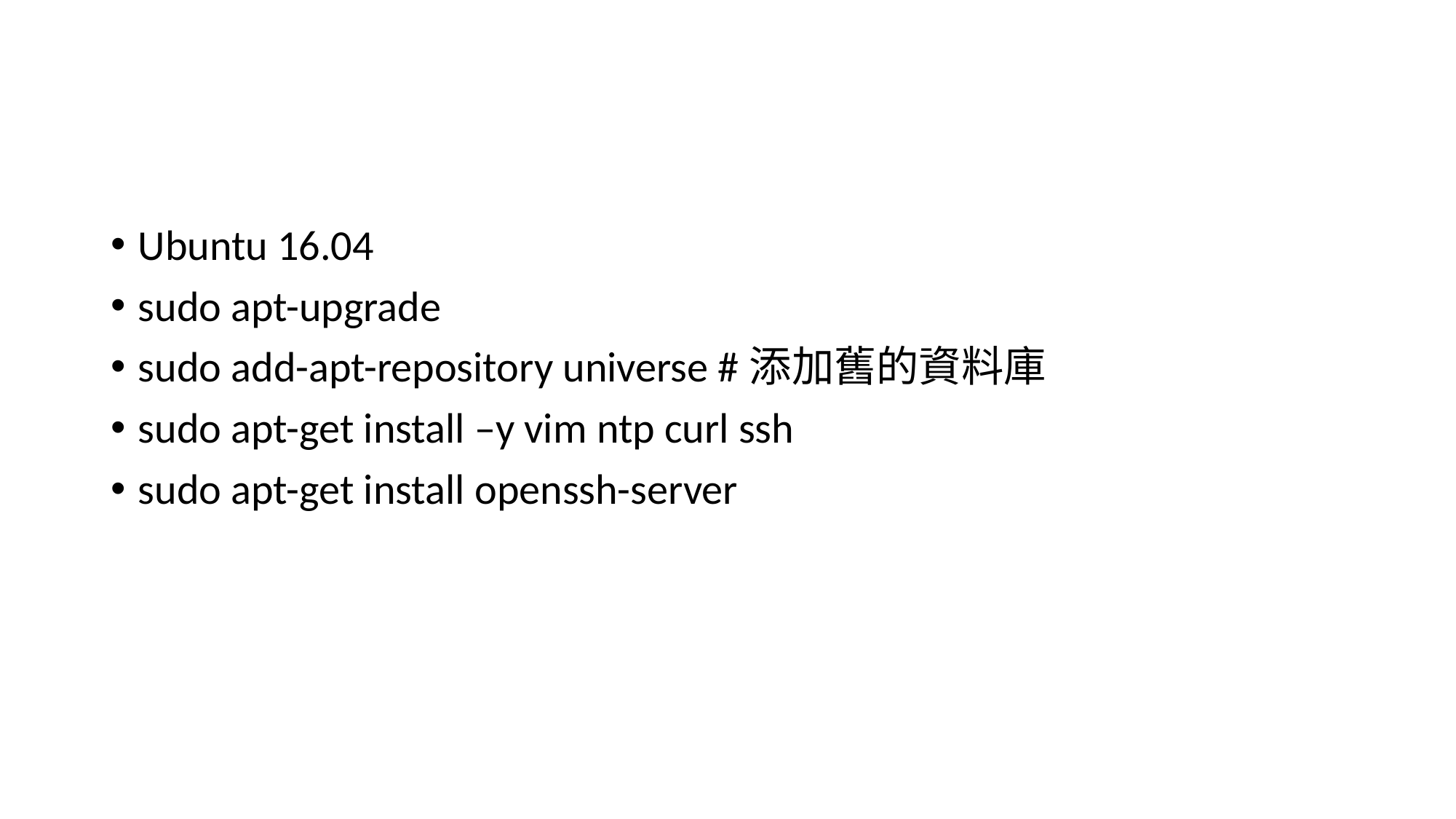

#
Ubuntu 16.04
sudo apt-upgrade
sudo add-apt-repository universe #添加舊的資料庫
sudo apt-get install –y vim ntp curl ssh
sudo apt-get install openssh-server